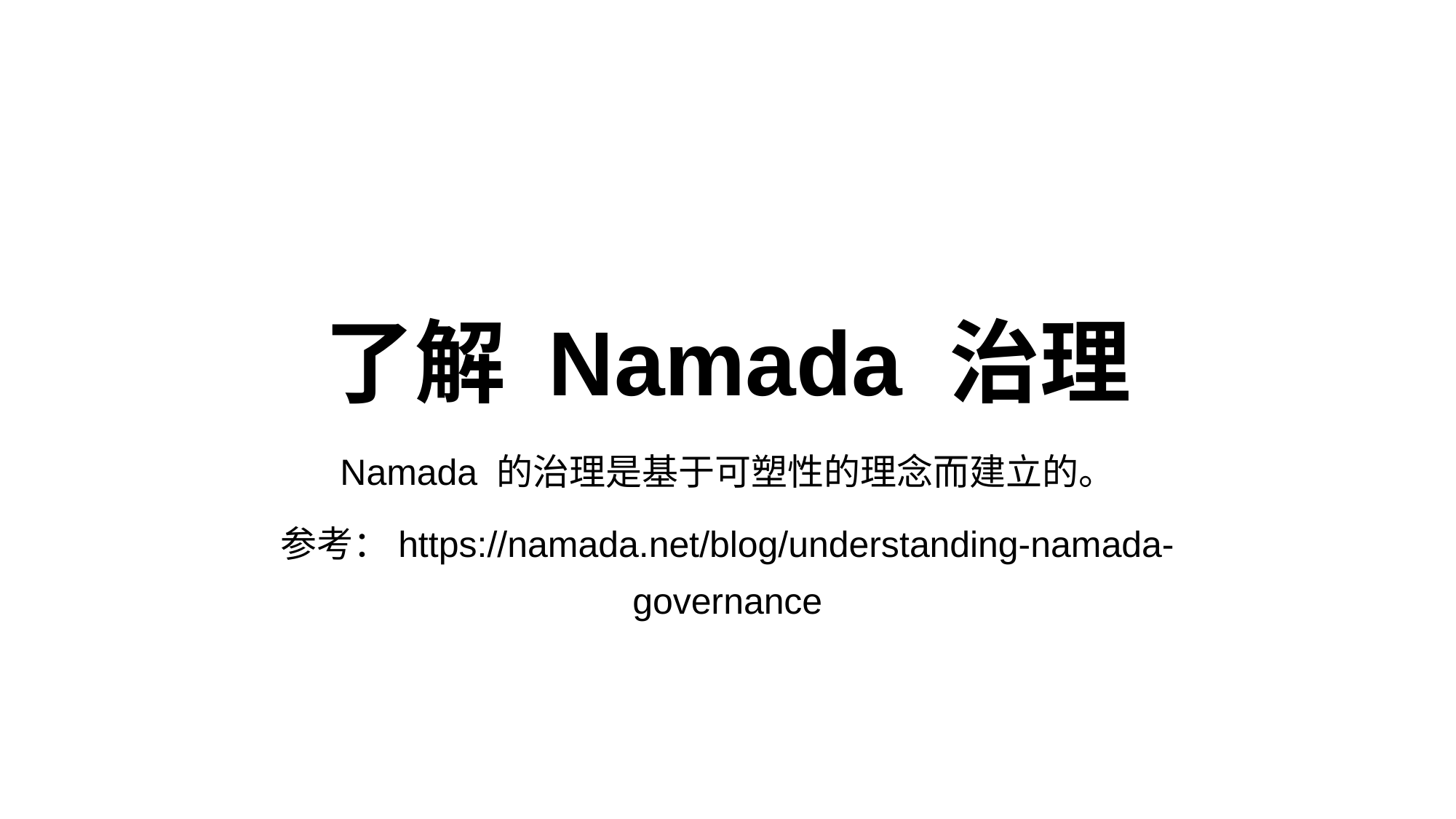

# 了解 Namada 治理
Namada 的治理是基于可塑性的理念而建立的。
参考：https://namada.net/blog/understanding-namada-governance